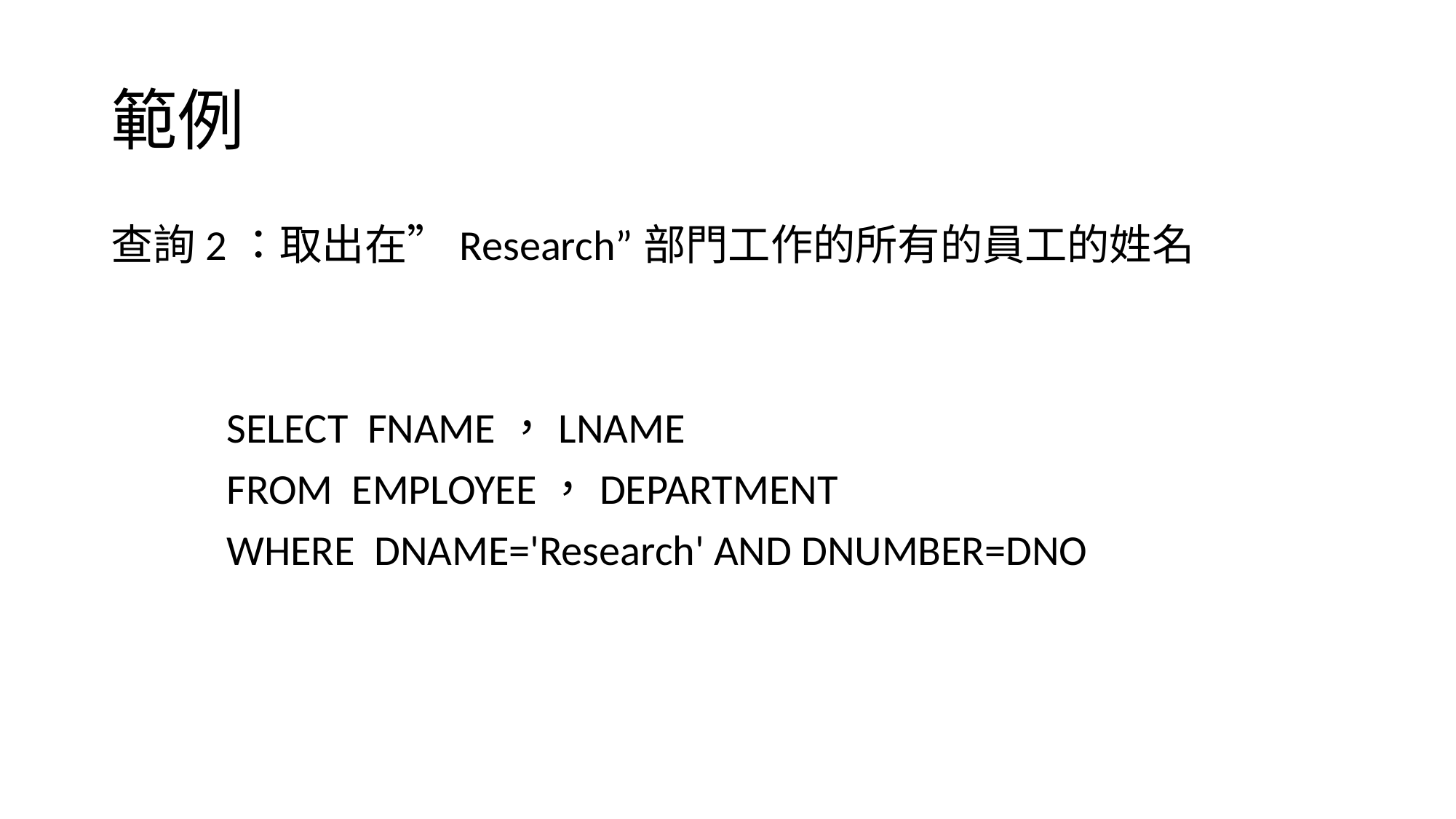

# 範例
查詢2：取出在”Research”部門工作的所有的員工的姓名

            SELECT  FNAME，LNAME
            FROM  EMPLOYEE，DEPARTMENT
            WHERE  DNAME='Research' AND DNUMBER=DNO